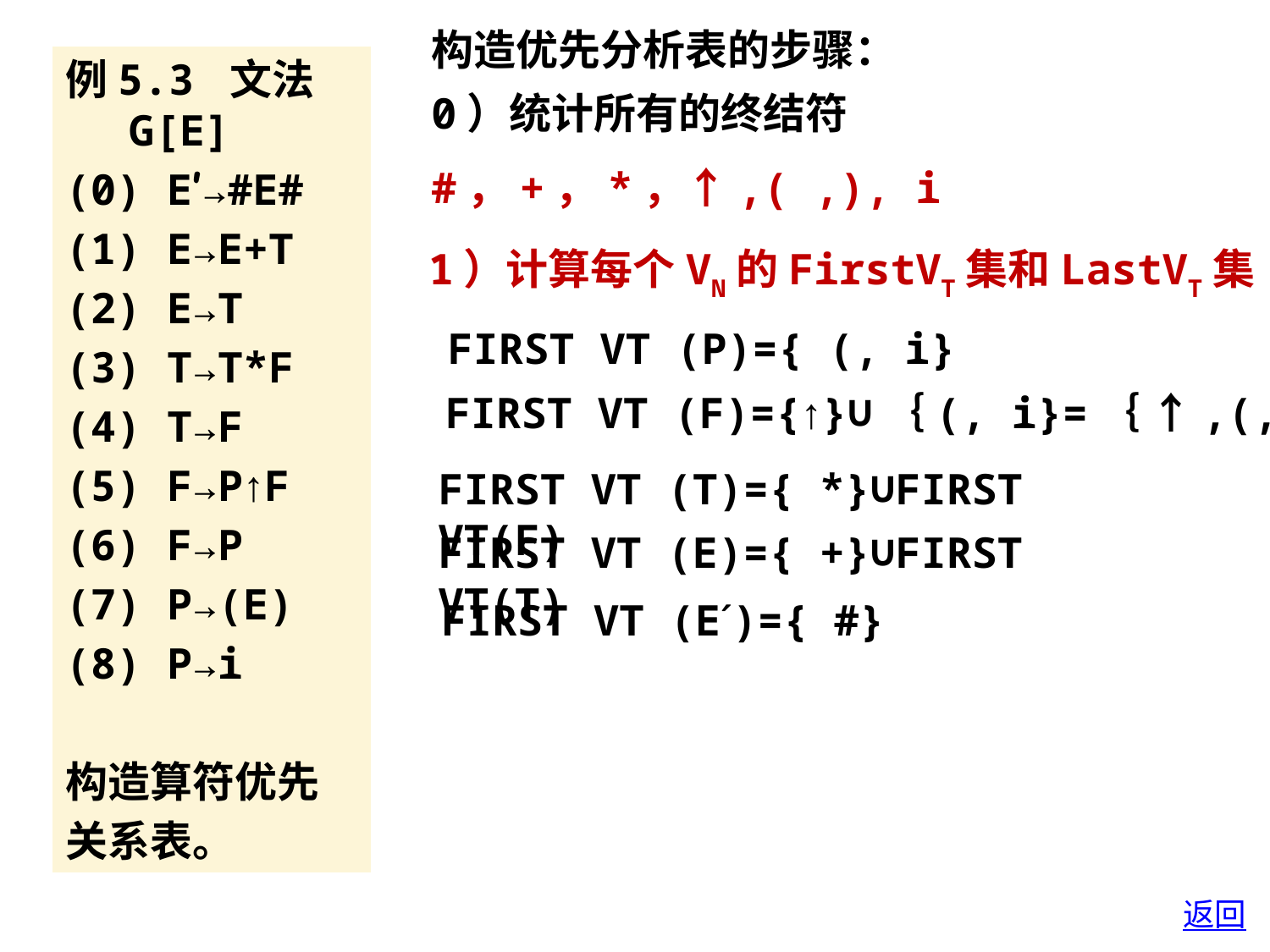

构造优先分析表的步骤：
0）统计所有的终结符
例5.3 文法G[E]
(0) E’→#E#
 E→E+T
 E→T
 T→T*F
 T→F
 F→P↑F
(6) F→P
(7) P→(E)
(8) P→i

构造算符优先
关系表。
#，+，*，↑,( ,), i
1）计算每个VN的FirstVT集和LastVT集
FIRST VT (P)={ (, i}
FIRST VT (F)={↑}∪｛(, i}=｛ ↑,(,i｝
FIRST VT (T)={ *}∪FIRST VT(F)
FIRST VT (E)={ +}∪FIRST VT(T)
FIRST VT (E´)={ #}
返回